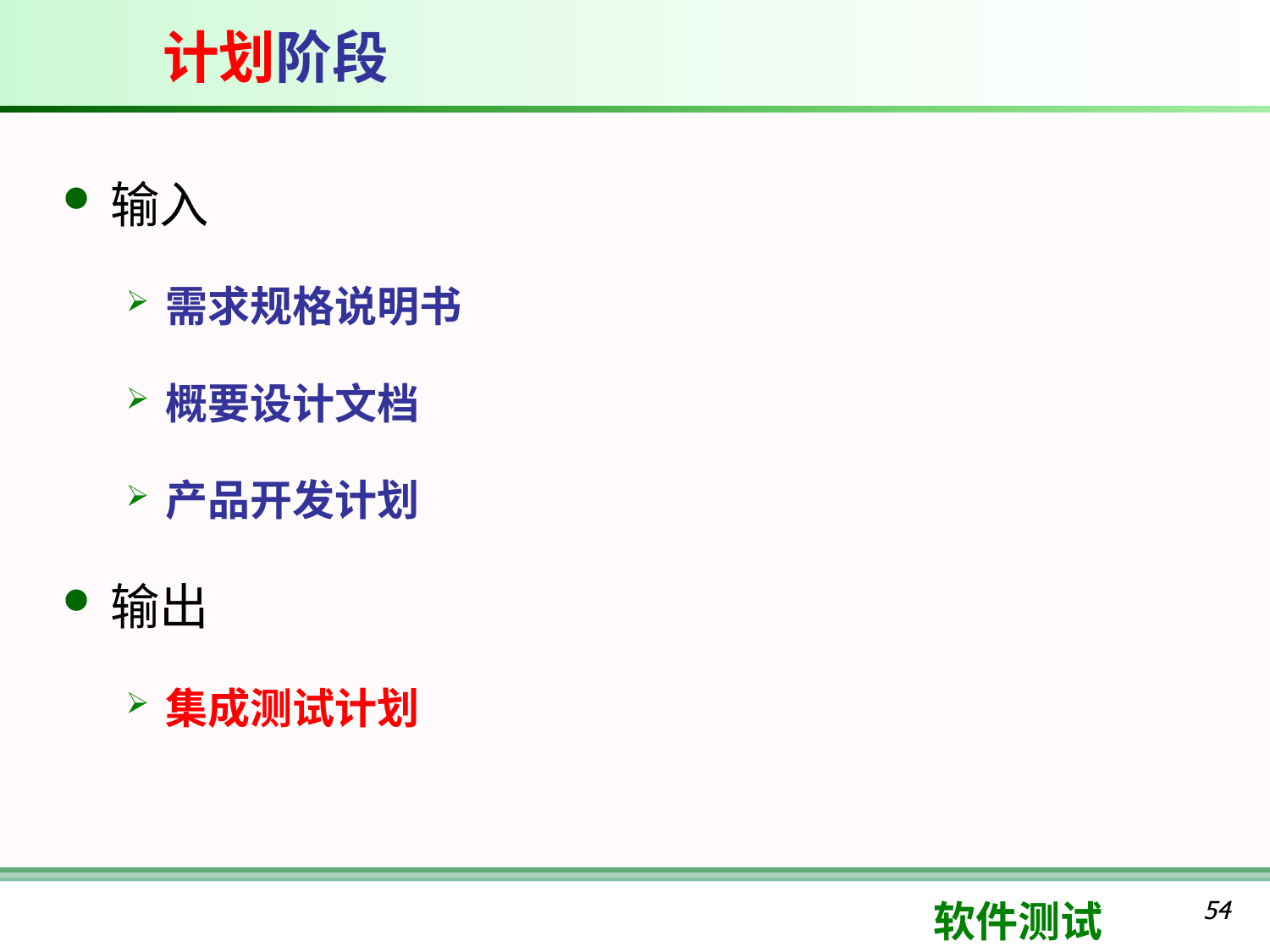

计划阶段
输入
需求规格说明书
概要设计文档
产品开发计划
输出
集成测试计划
54